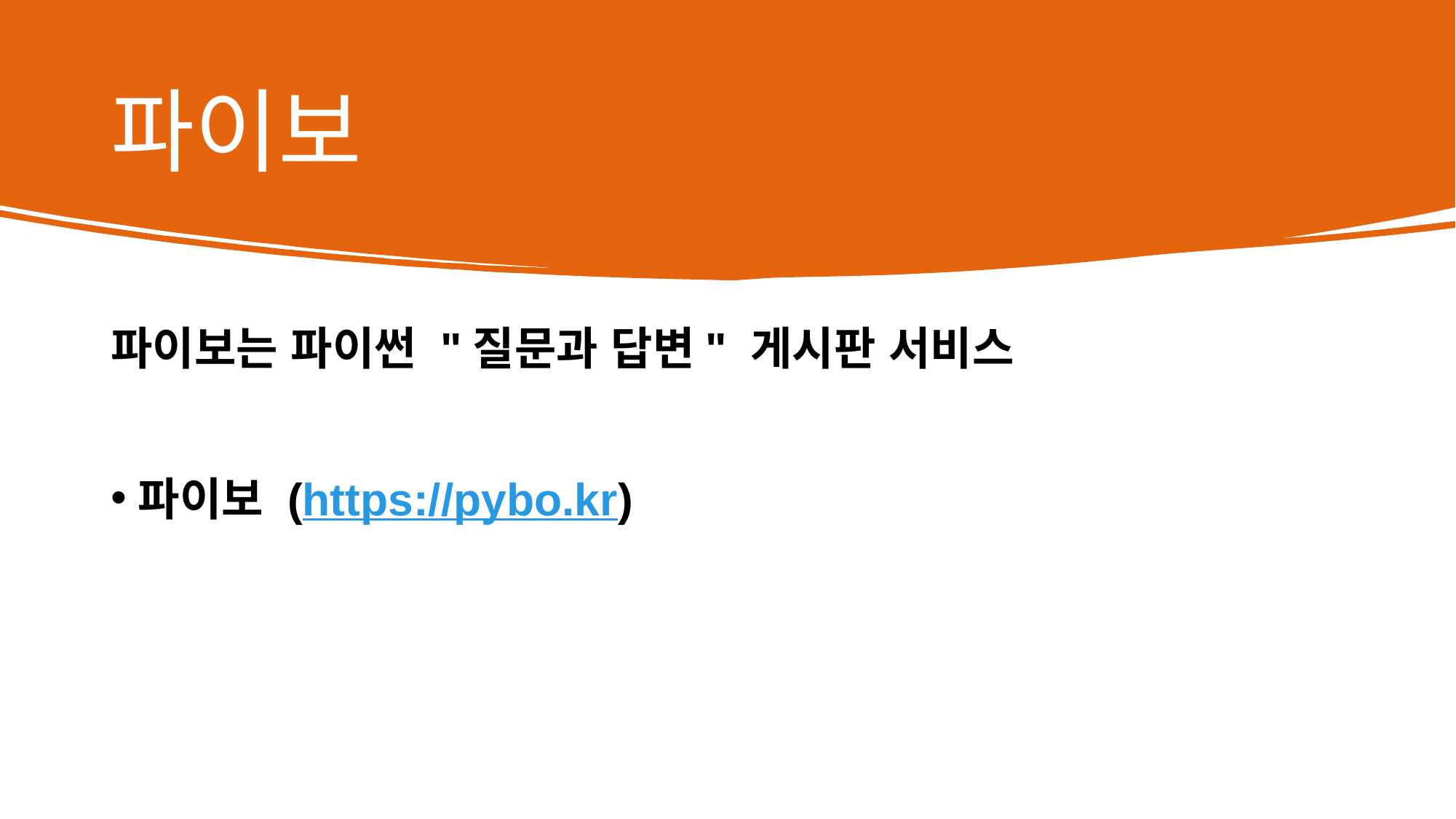

# 파이보
파이보는 파이썬 "질문과 답변" 게시판 서비스

파이보 (https://pybo.kr)